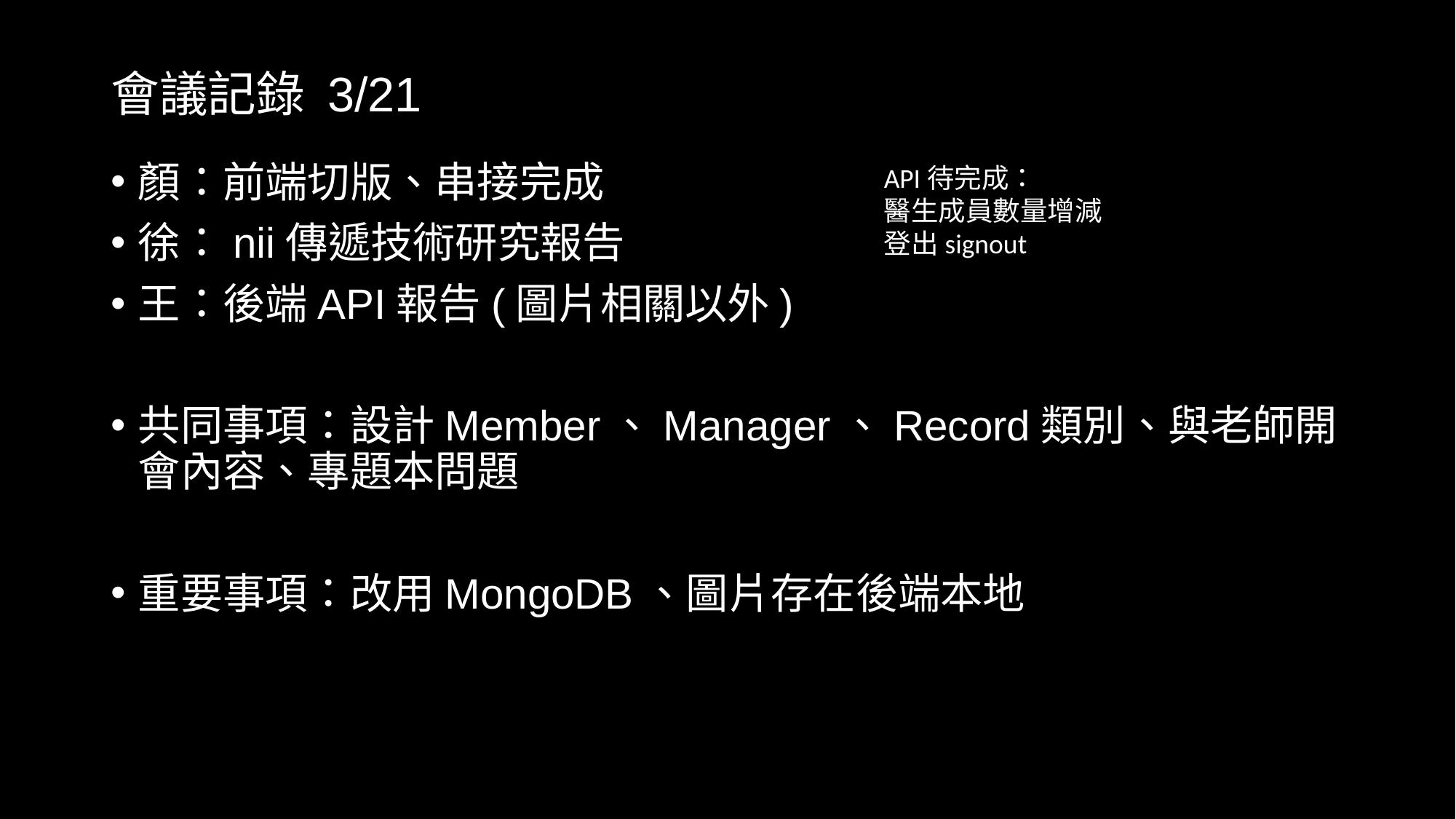

# 會議記錄 3/21
顏：前端切版、串接完成
徐：nii傳遞技術研究報告
王：後端API報告(圖片相關以外)

共同事項：設計Member、Manager、Record類別、與老師開會內容、專題本問題

重要事項：改用MongoDB、圖片存在後端本地
API待完成：
醫生成員數量增減
登出signout